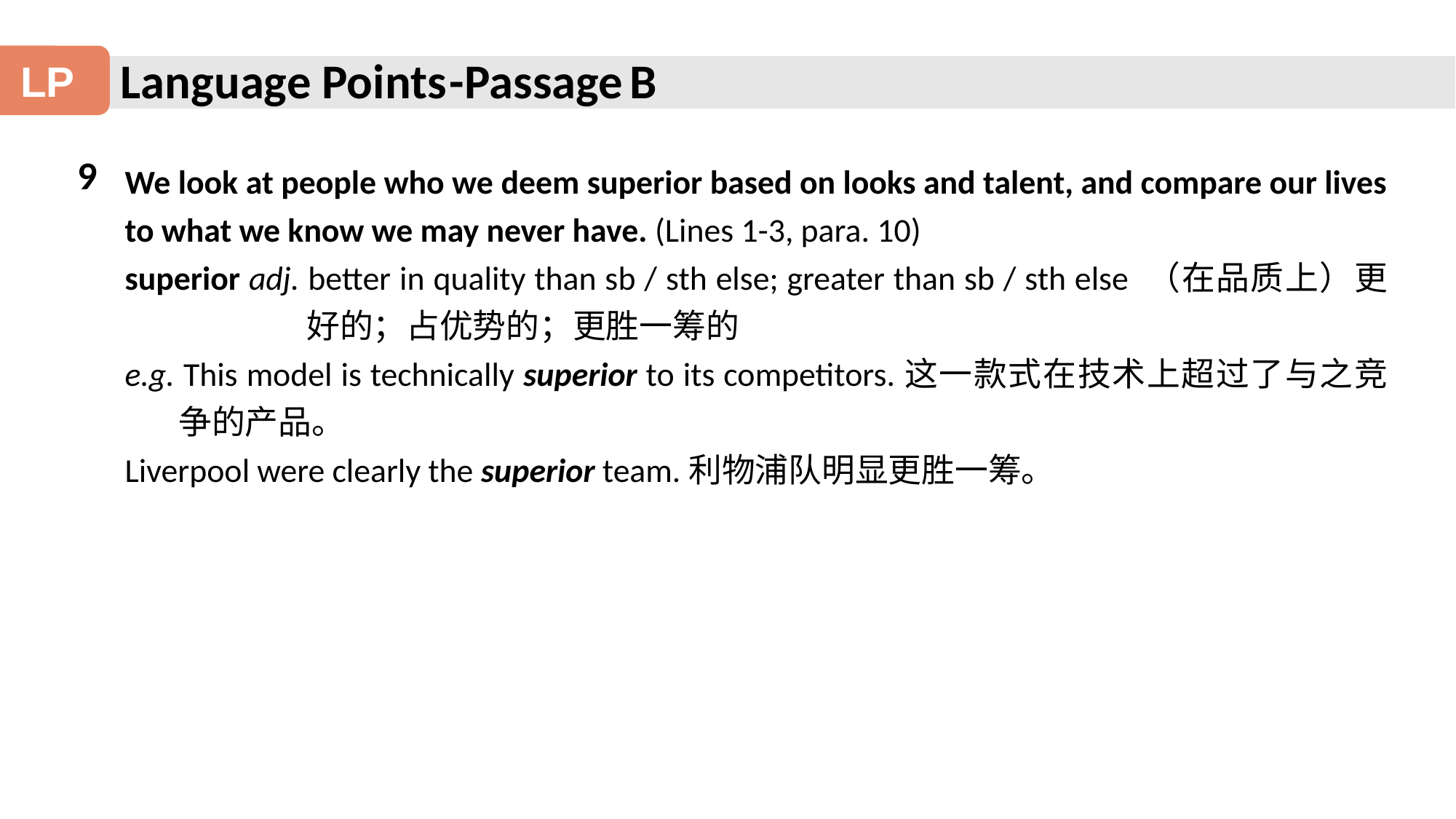

Language Points
-Passage B
LP

9
We look at people who we deem superior based on looks and talent, and compare our lives to what we know we may never have. (Lines 1-3, para. 10)
superior adj. better in quality than sb / sth else; greater than sb / sth else （在品质上）更好的；占优势的；更胜一筹的
e.g. This model is technically superior to its competitors.这一款式在技术上超过了与之竞争的产品。
Liverpool were clearly the superior team.利物浦队明显更胜一筹。